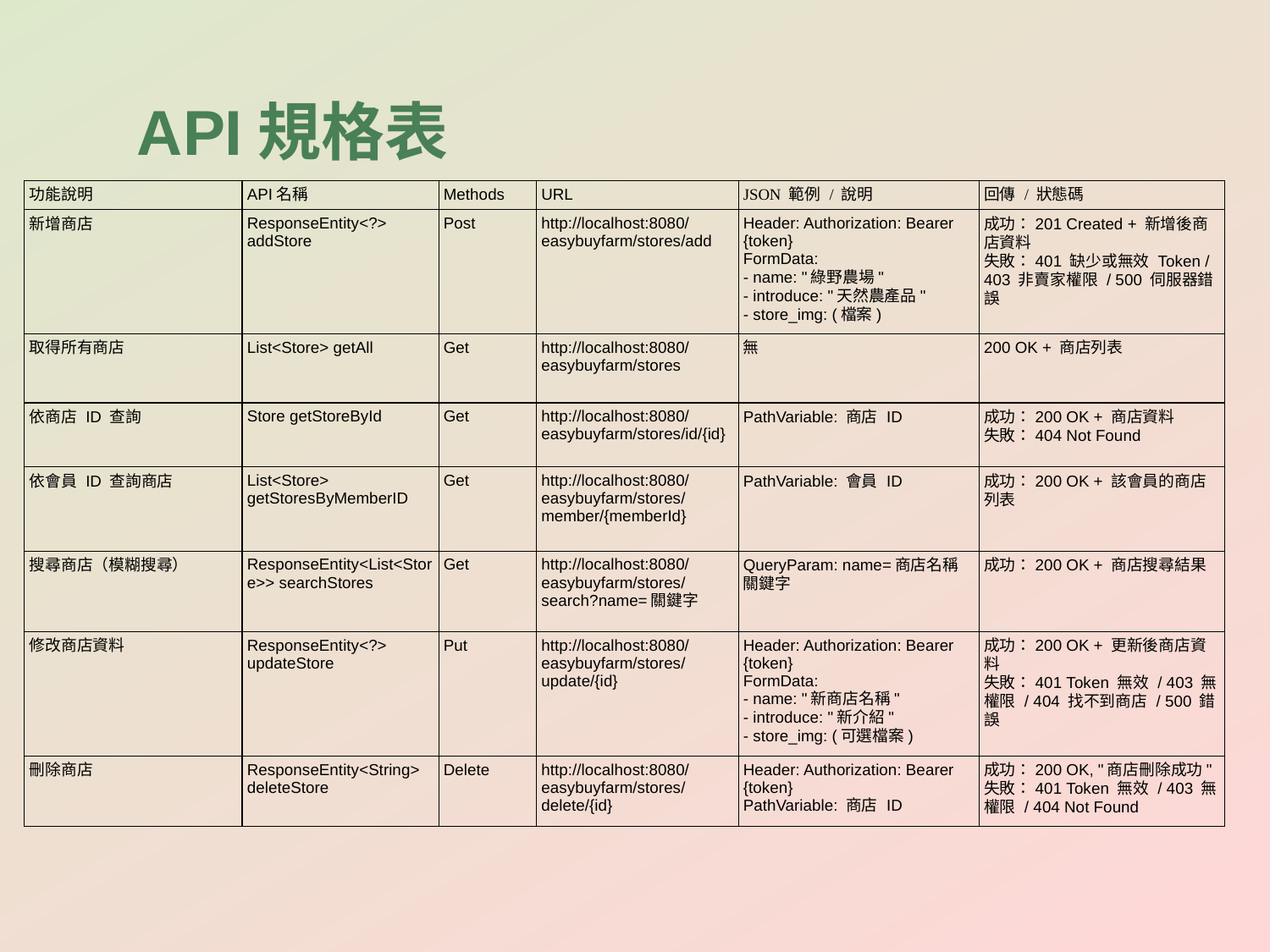

API規格表
| 功能說明 | API名稱 | Methods | URL | JSON 範例 / 說明 | 回傳 / 狀態碼 |
| --- | --- | --- | --- | --- | --- |
| 新增商店 | ResponseEntity<?> addStore | Post | http://localhost:8080/easybuyfarm/stores/add | Header: Authorization: Bearer {token} FormData: - name: "綠野農場" - introduce: "天然農產品" - store\_img: (檔案) | 成功：201 Created + 新增後商店資料 失敗：401 缺少或無效 Token / 403 非賣家權限 / 500 伺服器錯誤 |
| 取得所有商店 | List<Store> getAll | Get | http://localhost:8080/easybuyfarm/stores | 無 | 200 OK + 商店列表 |
| 依商店 ID 查詢 | Store getStoreById | Get | http://localhost:8080/easybuyfarm/stores/id/{id} | PathVariable: 商店 ID | 成功：200 OK + 商店資料 失敗：404 Not Found |
| 依會員 ID 查詢商店 | List<Store> getStoresByMemberID | Get | http://localhost:8080/easybuyfarm/stores/member/{memberId} | PathVariable: 會員 ID | 成功：200 OK + 該會員的商店列表 |
| 搜尋商店（模糊搜尋） | ResponseEntity<List<Store>> searchStores | Get | http://localhost:8080/easybuyfarm/stores/search?name=關鍵字 | QueryParam: name=商店名稱關鍵字 | 成功：200 OK + 商店搜尋結果 |
| 修改商店資料 | ResponseEntity<?> updateStore | Put | http://localhost:8080/easybuyfarm/stores/update/{id} | Header: Authorization: Bearer {token} FormData: - name: "新商店名稱" - introduce: "新介紹" - store\_img: (可選檔案) | 成功：200 OK + 更新後商店資料 失敗：401 Token 無效 / 403 無權限 / 404 找不到商店 / 500 錯誤 |
| 刪除商店 | ResponseEntity<String> deleteStore | Delete | http://localhost:8080/easybuyfarm/stores/delete/{id} | Header: Authorization: Bearer {token} PathVariable: 商店 ID | 成功：200 OK, "商店刪除成功" 失敗：401 Token 無效 / 403 無權限 / 404 Not Found |